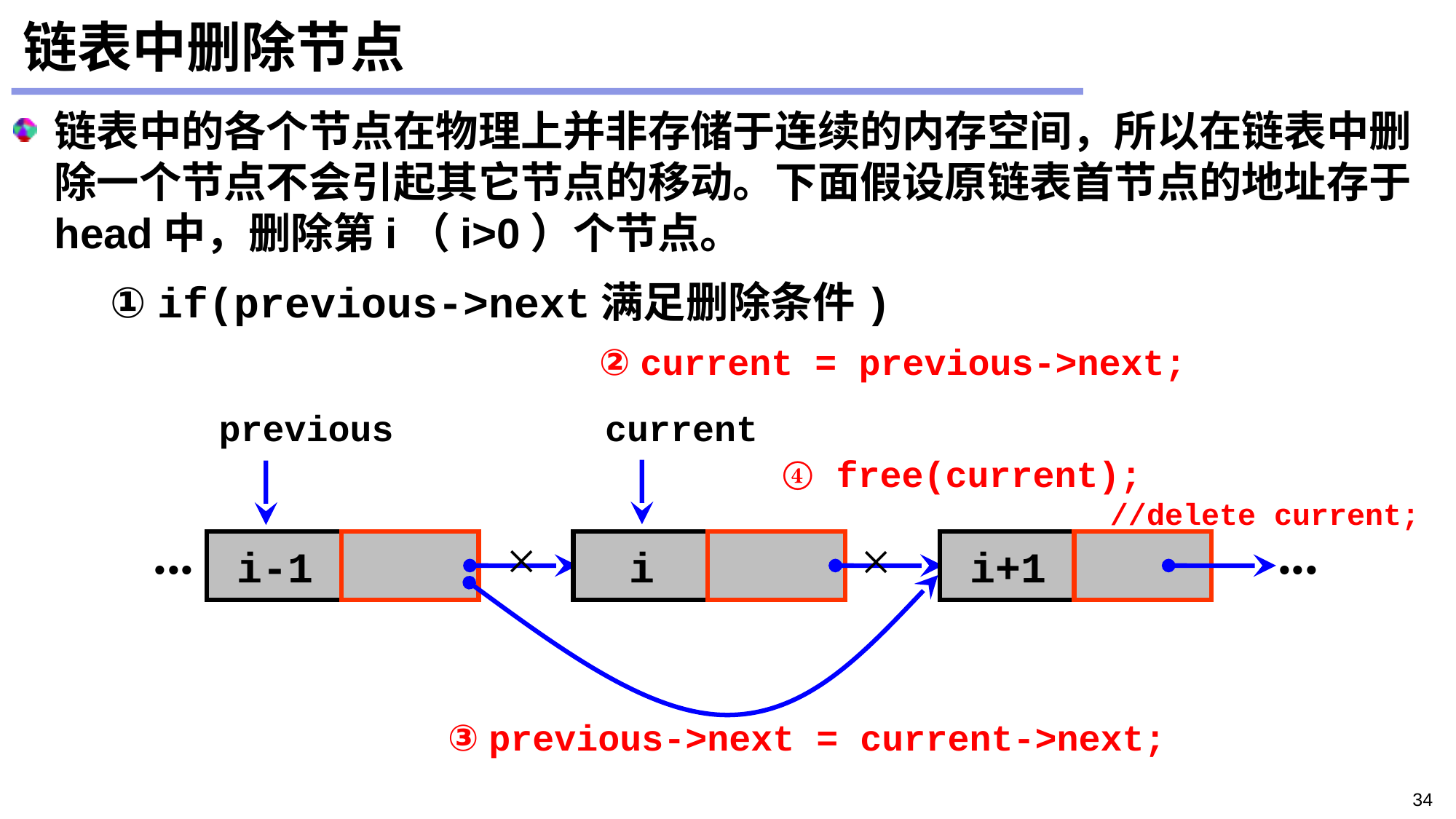

# 链表中删除节点
链表中的各个节点在物理上并非存储于连续的内存空间，所以在链表中删除一个节点不会引起其它节点的移动。下面假设原链表首节点的地址存于head中，删除第i（i>0）个节点。

① if(previous->next满足删除条件)
② current = previous->next;
previous

current

④ free(current);
			//delete current;
...
...
×
×
i-1

i

i+1

③ previous->next = current->next;
34